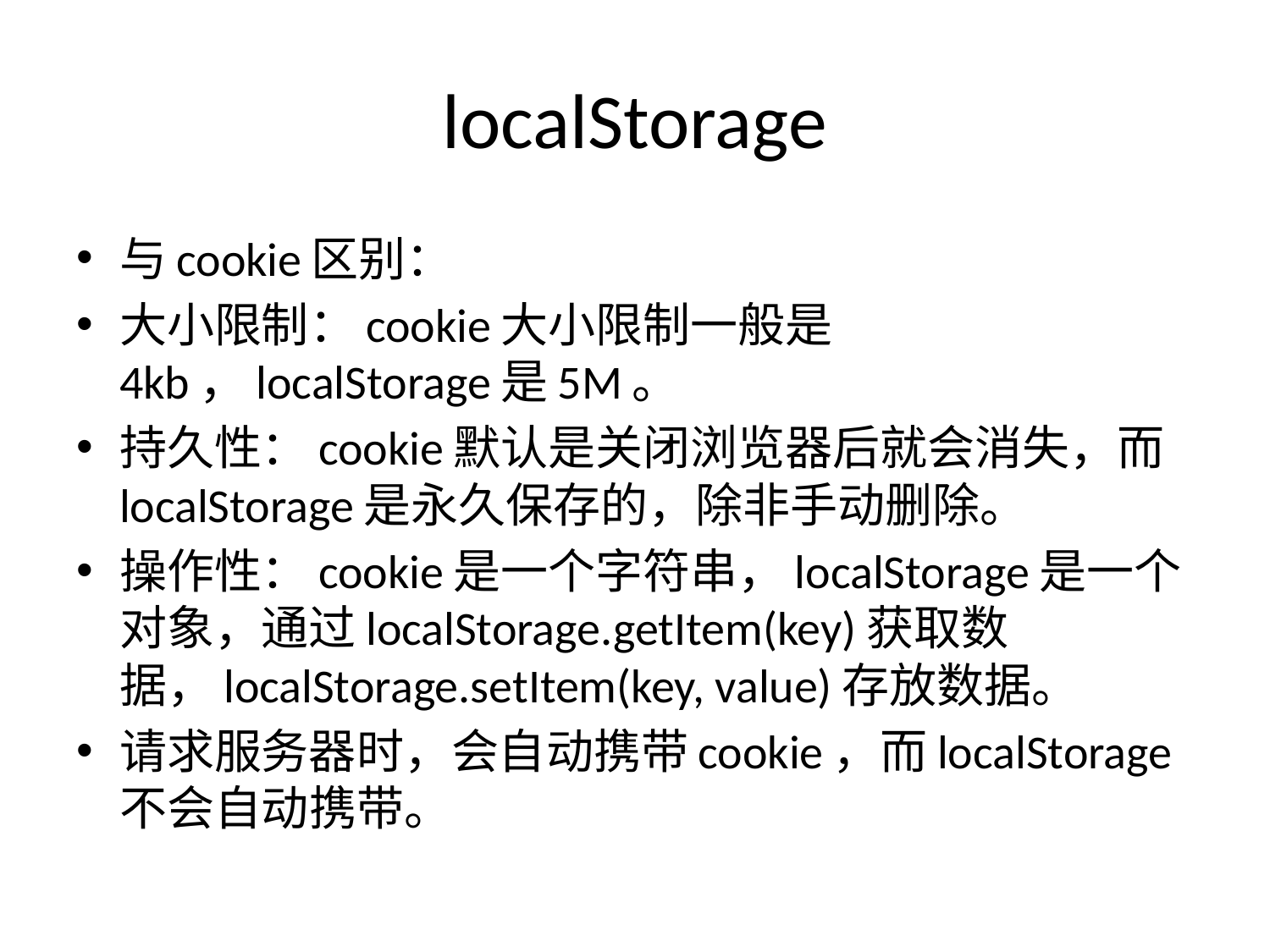

# localStorage
与cookie区别：
大小限制：cookie大小限制一般是4kb，localStorage是5M。
持久性：cookie默认是关闭浏览器后就会消失，而localStorage是永久保存的，除非手动删除。
操作性：cookie是一个字符串，localStorage是一个对象，通过localStorage.getItem(key)获取数据，localStorage.setItem(key, value)存放数据。
请求服务器时，会自动携带cookie，而localStorage不会自动携带。